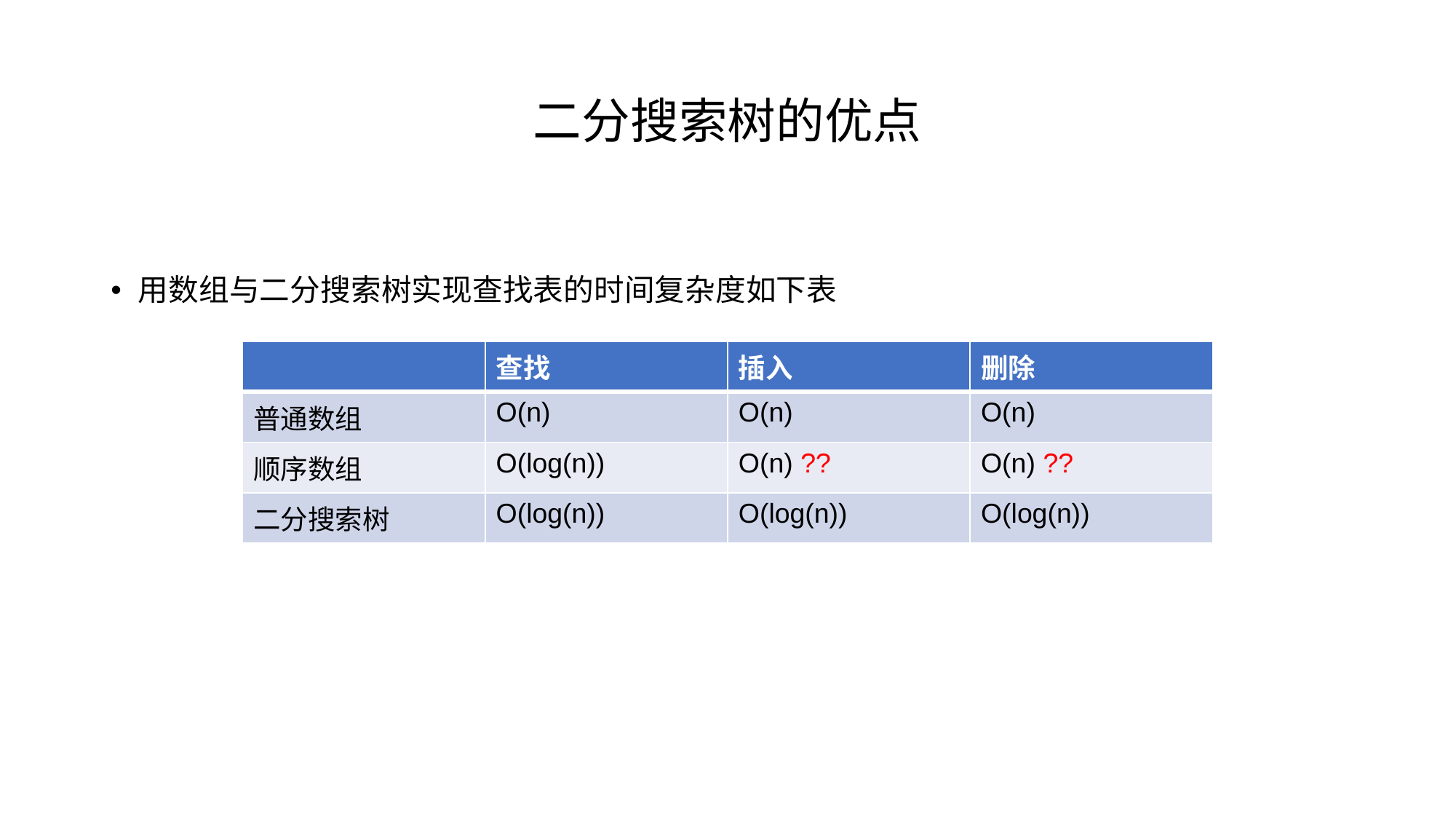

# 二分搜索树的优点

用数组与二分搜索树实现查找表的时间复杂度如下表

|  | 查找 | 插入 | 删除 |
| --- | --- | --- | --- |
| 普通数组 | O(n) | O(n) | O(n) |
| 顺序数组 | O(log(n)) | O(n) ?? | O(n) ?? |
| 二分搜索树 | O(log(n)) | O(log(n)) | O(log(n)) |